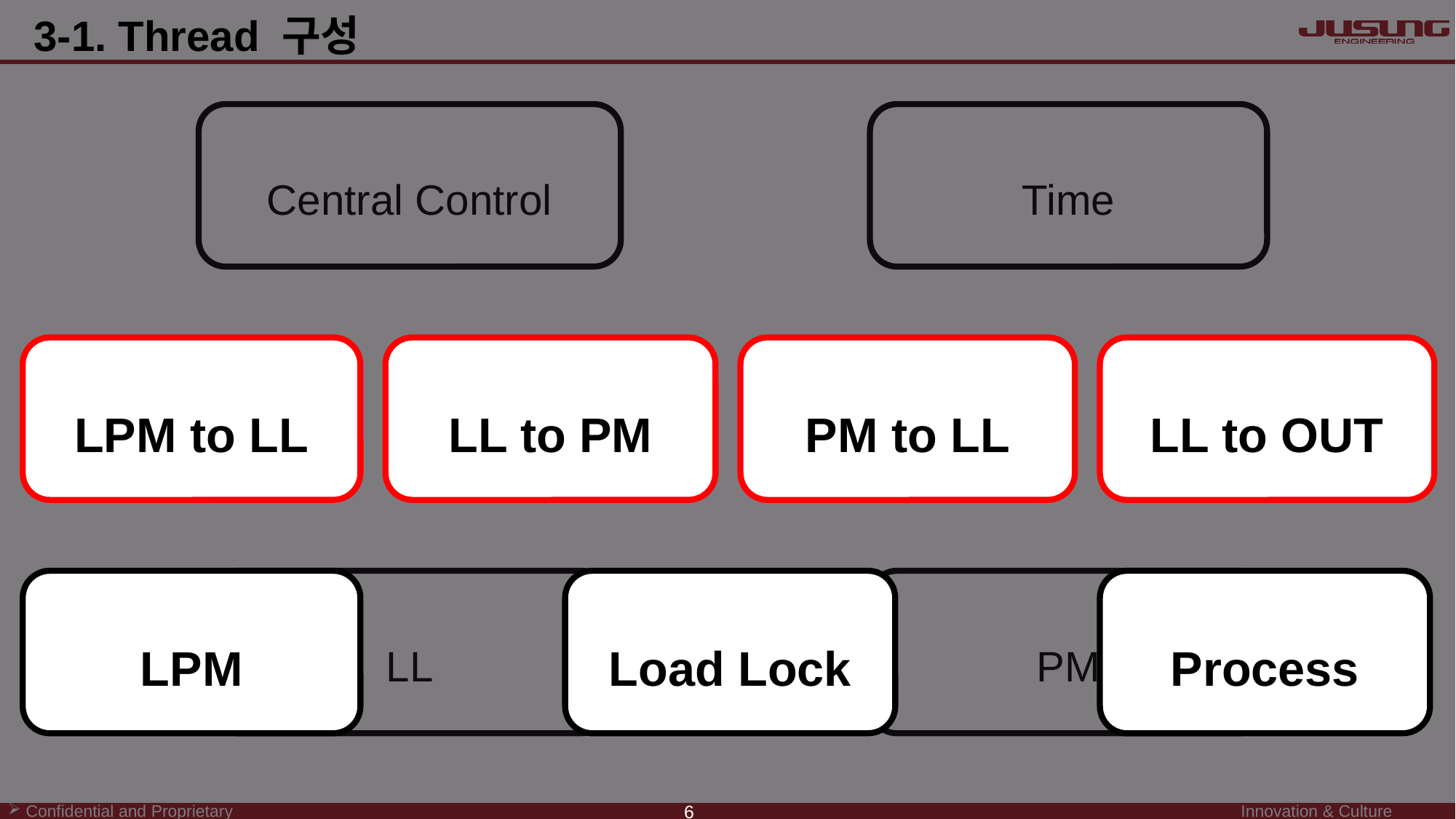

3-1. Thread 구성
Central Control
Time
LPM to LL
LL to PM
PM to LL
LL to OUT
LPM
LL
Load Lock
PM
Process
6